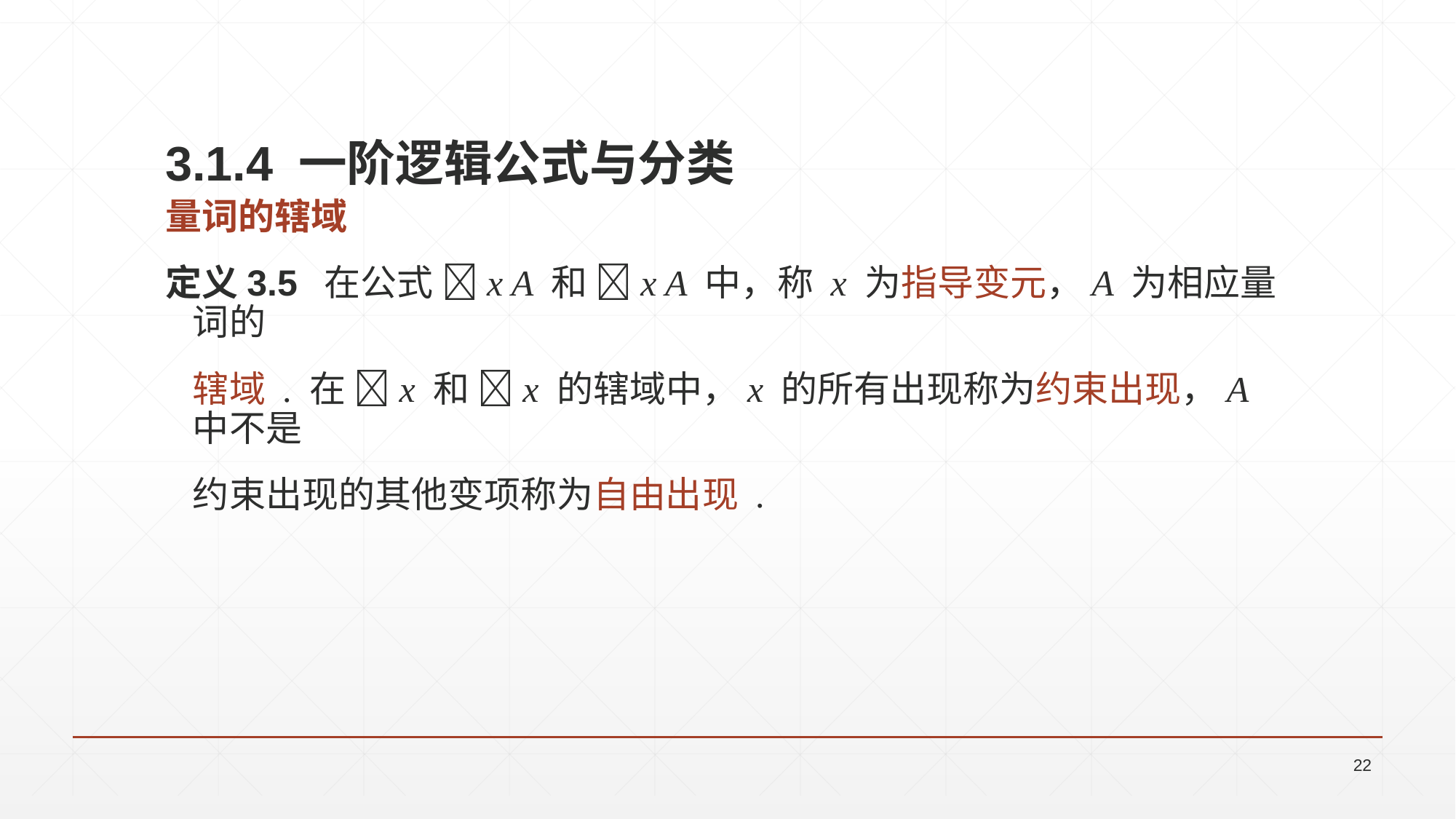

3.1.4 一阶逻辑公式与分类
量词的辖域
定义3.5  在公式 ∀x A 和 ∃x A 中，称 x 为指导变元，A 为相应量词的
	辖域 . 在 ∀x 和 ∃x 的辖域中，x 的所有出现称为约束出现，A 中不是
	约束出现的其他变项称为自由出现 .

22